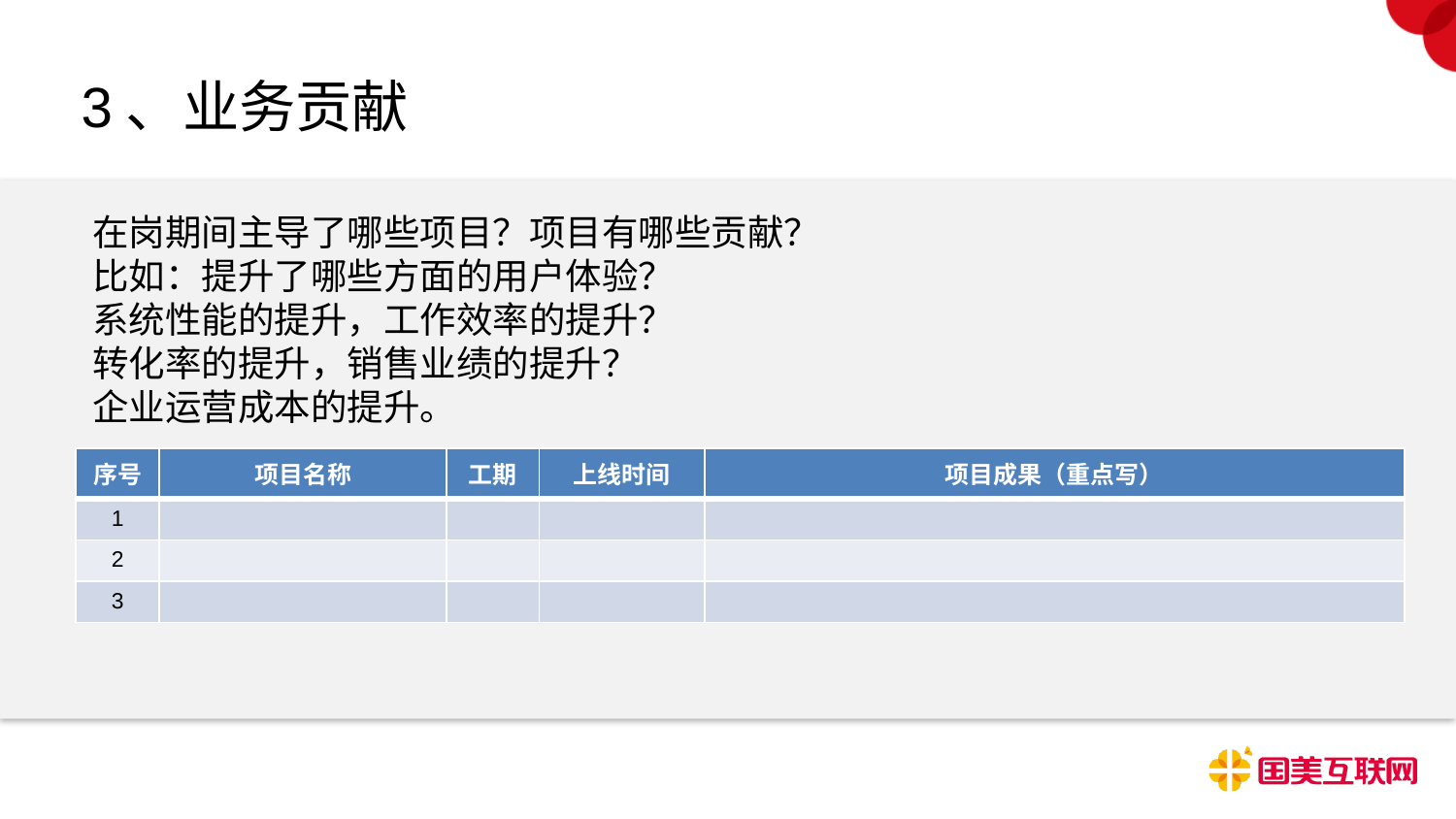

# 3、业务贡献
在岗期间主导了哪些项目？项目有哪些贡献？
比如：提升了哪些方面的用户体验？
系统性能的提升，工作效率的提升？
转化率的提升，销售业绩的提升？
企业运营成本的提升。
| 序号 | 项目名称 | 工期 | 上线时间 | 项目成果（重点写） |
| --- | --- | --- | --- | --- |
| 1 |  |  |  |  |
| 2 |  |  |  |  |
| 3 |  |  |  |  |